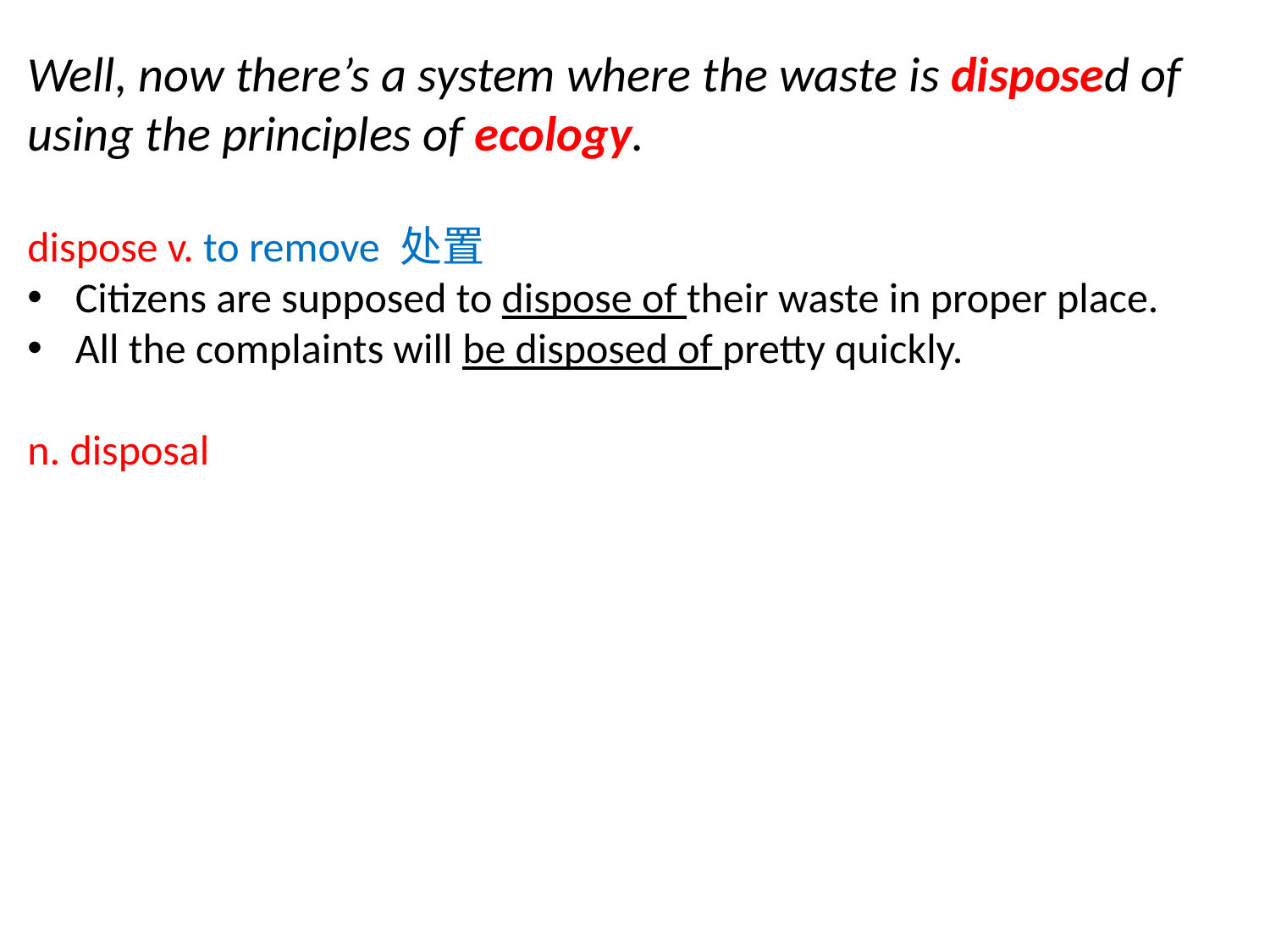

Well, now there’s a system where the waste is disposed of using the principles of ecology.

dispose v. to remove 处置
Citizens are supposed to dispose of their waste in proper place.
All the complaints will be disposed of pretty quickly.

n. disposal